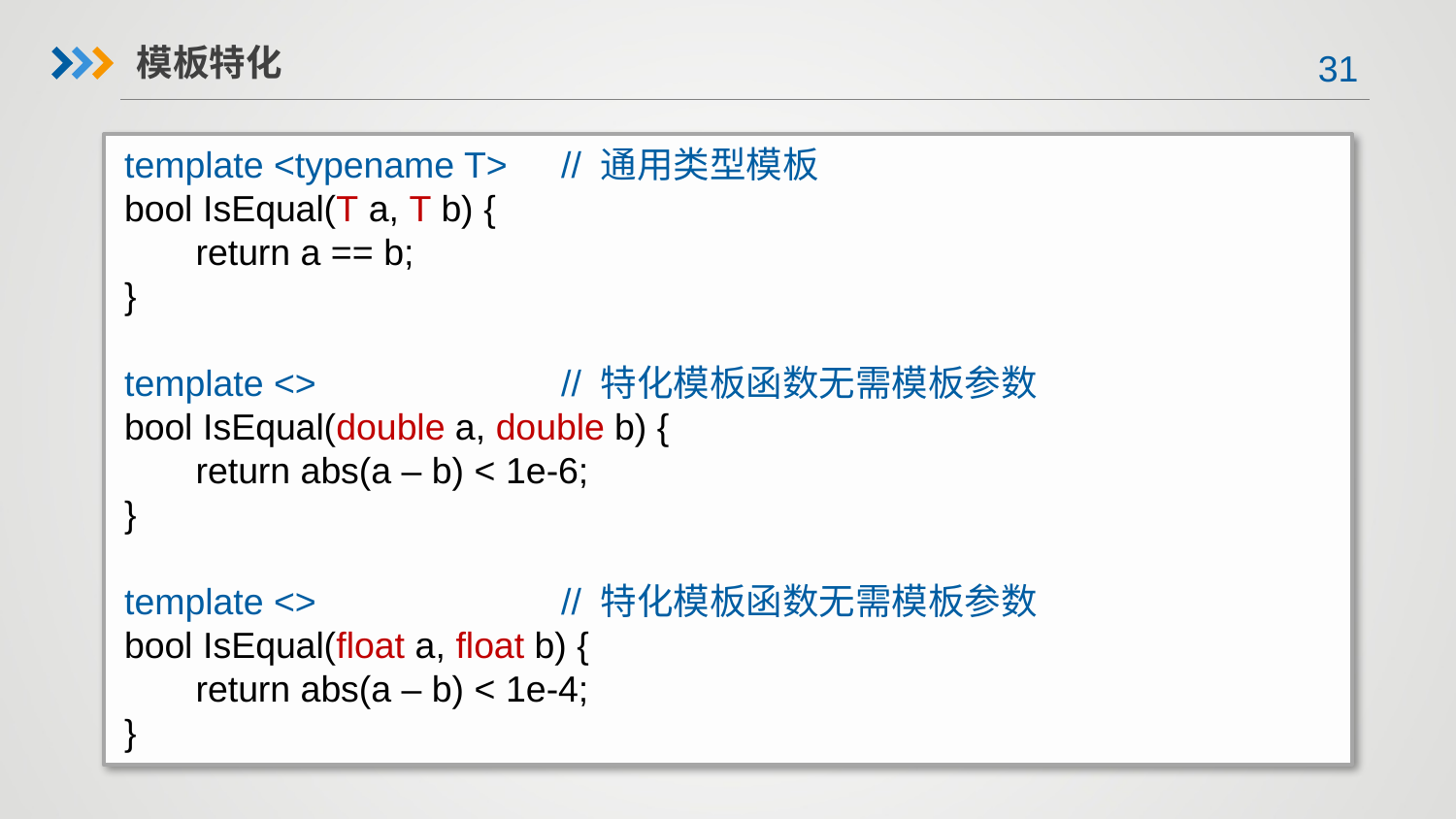

模板特化

template <typename T>	// 通用类型模板
bool IsEqual(T a, T b) {
       return a == b;
}

template <>		// 特化模板函数无需模板参数
bool IsEqual(double a, double b) {
       return abs(a – b) < 1e-6;
}

template <>		// 特化模板函数无需模板参数
bool IsEqual(float a, float b) {
       return abs(a – b) < 1e-4;
}